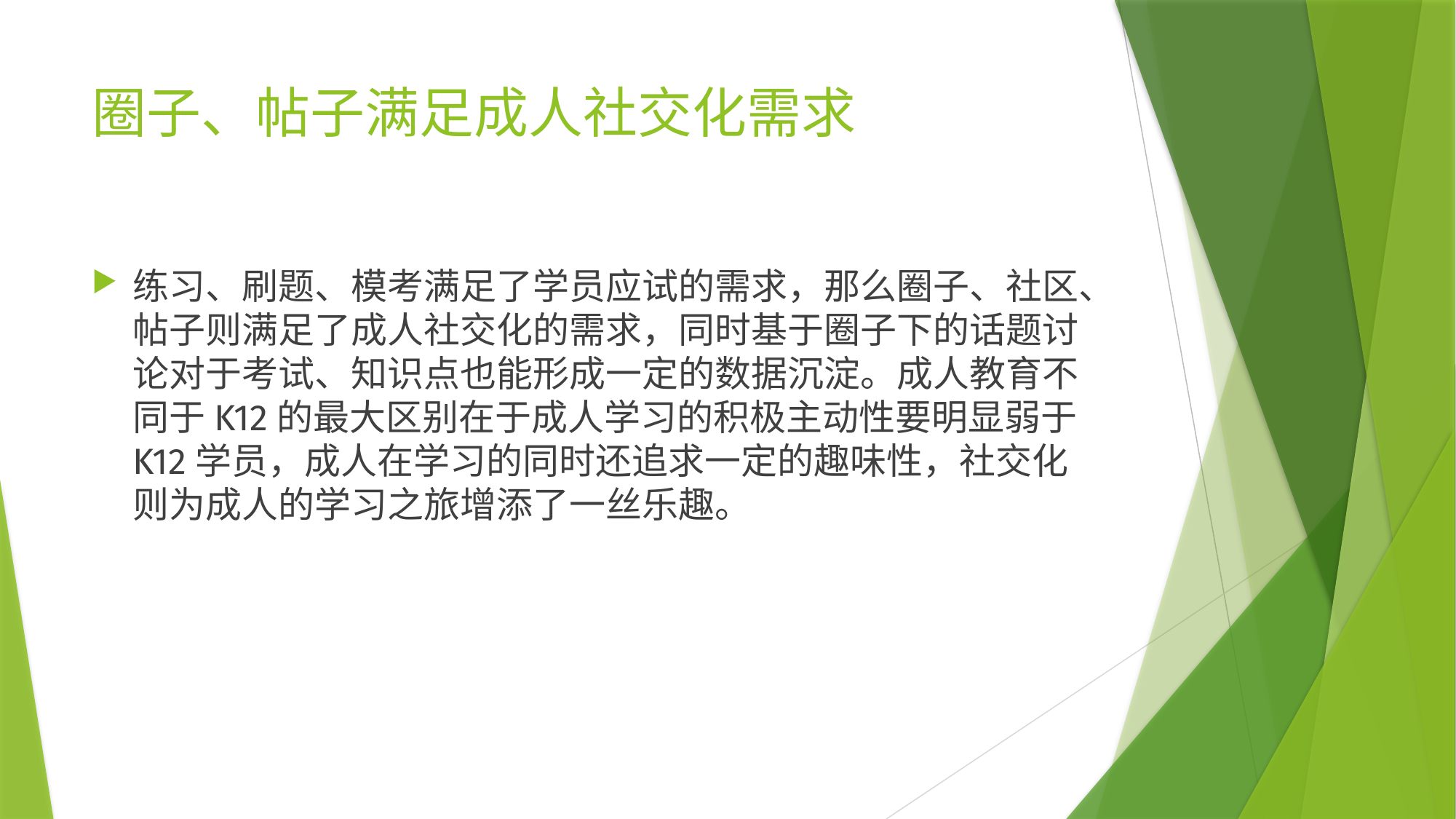

# 圈子、帖子满足成人社交化需求
练习、刷题、模考满足了学员应试的需求，那么圈子、社区、帖子则满足了成人社交化的需求，同时基于圈子下的话题讨论对于考试、知识点也能形成一定的数据沉淀。成人教育不同于K12的最大区别在于成人学习的积极主动性要明显弱于 K12学员，成人在学习的同时还追求一定的趣味性，社交化则为成人的学习之旅增添了一丝乐趣。